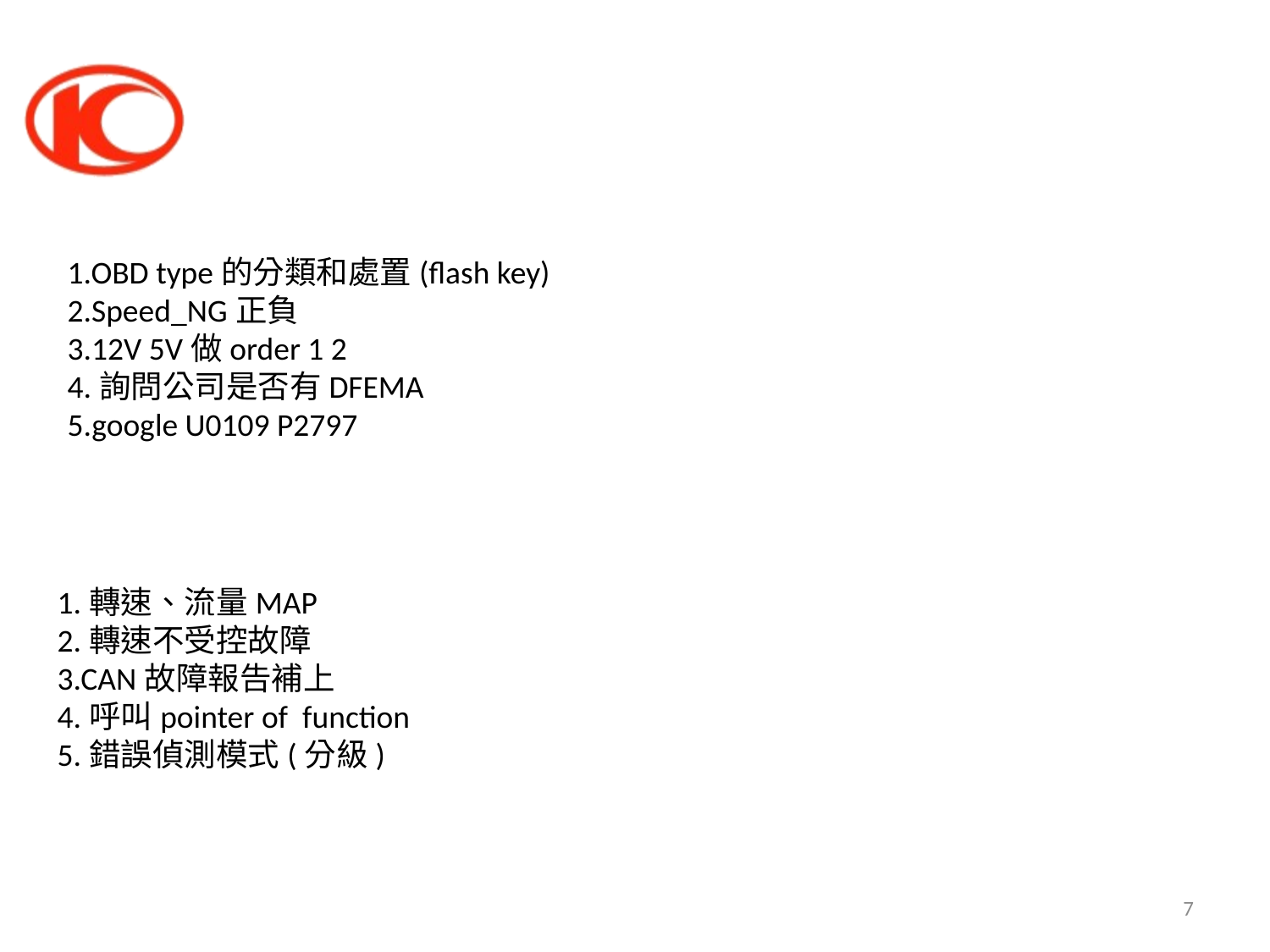

#
1.OBD type的分類和處置(flash key)
2.Speed_NG正負
3.12V 5V做order 1 2
4.詢問公司是否有DFEMA
5.google U0109 P2797
1.轉速、流量MAP
2.轉速不受控故障
3.CAN故障報告補上
4.呼叫pointer of  function
5.錯誤偵測模式(分級)
7